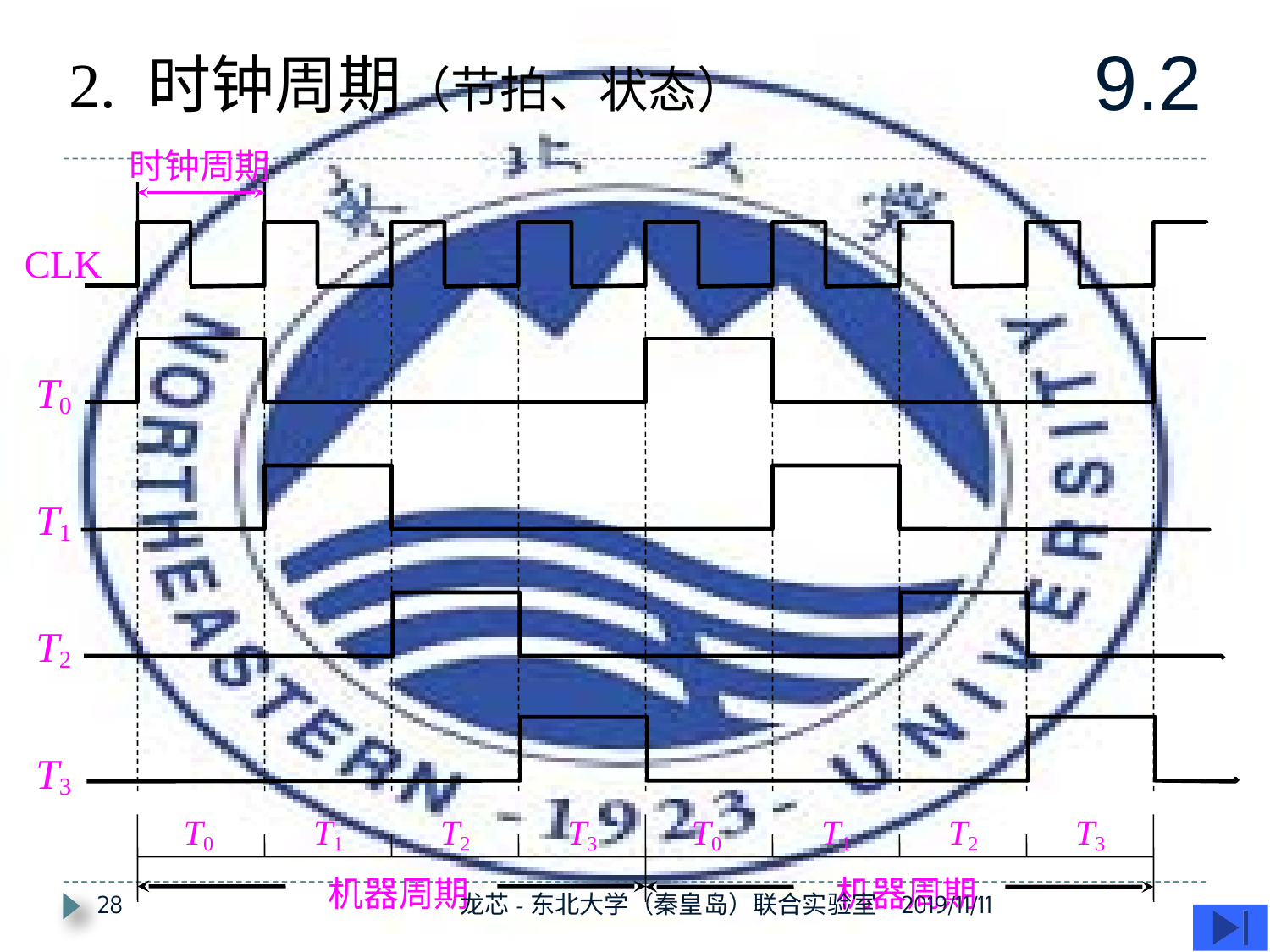

9.2
2. 时钟周期（节拍、状态）
时钟周期

CLK

T0

T1

T2

T3
T0
T1
T2
T3
T0
T1
T2
T3

机器周期
机器周期

28
龙芯-东北大学（秦皇岛）联合实验室
2019/11/11